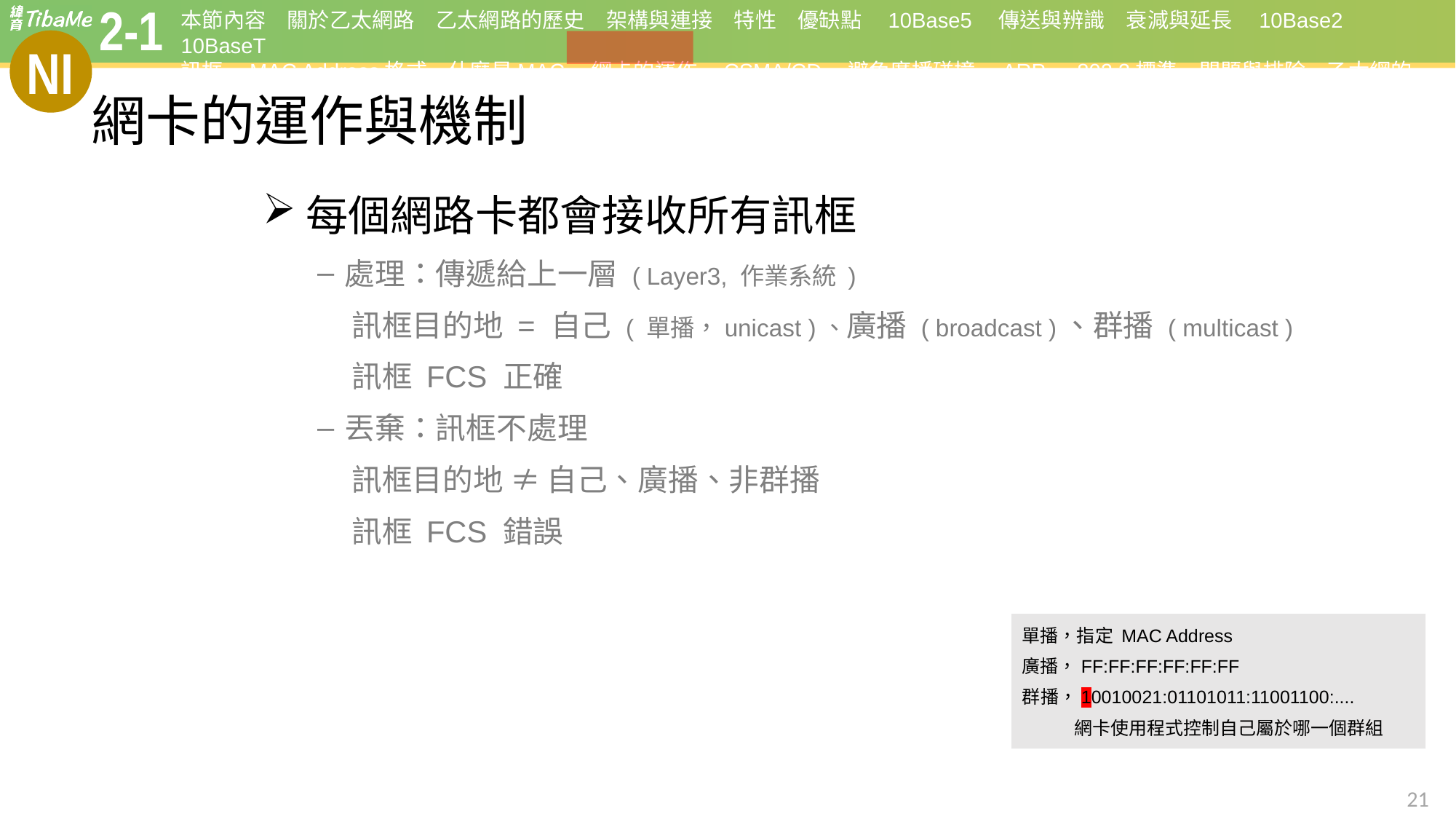

# 網卡的運作與機制
每個網路卡都會接收所有訊框
處理：傳遞給上一層 ( Layer3, 作業系統 )
    訊框目的地 = 自己 ( 單播，unicast )、廣播 ( broadcast )、群播 ( multicast )
    訊框 FCS 正確
丟棄：訊框不處理
    訊框目的地 ≠ 自己、廣播、非群播
    訊框 FCS 錯誤
單播，指定 MAC Address
廣播，FF:FF:FF:FF:FF:FF
群播，10010021:01101011:11001100:....
            網卡使用程式控制自己屬於哪一個群組